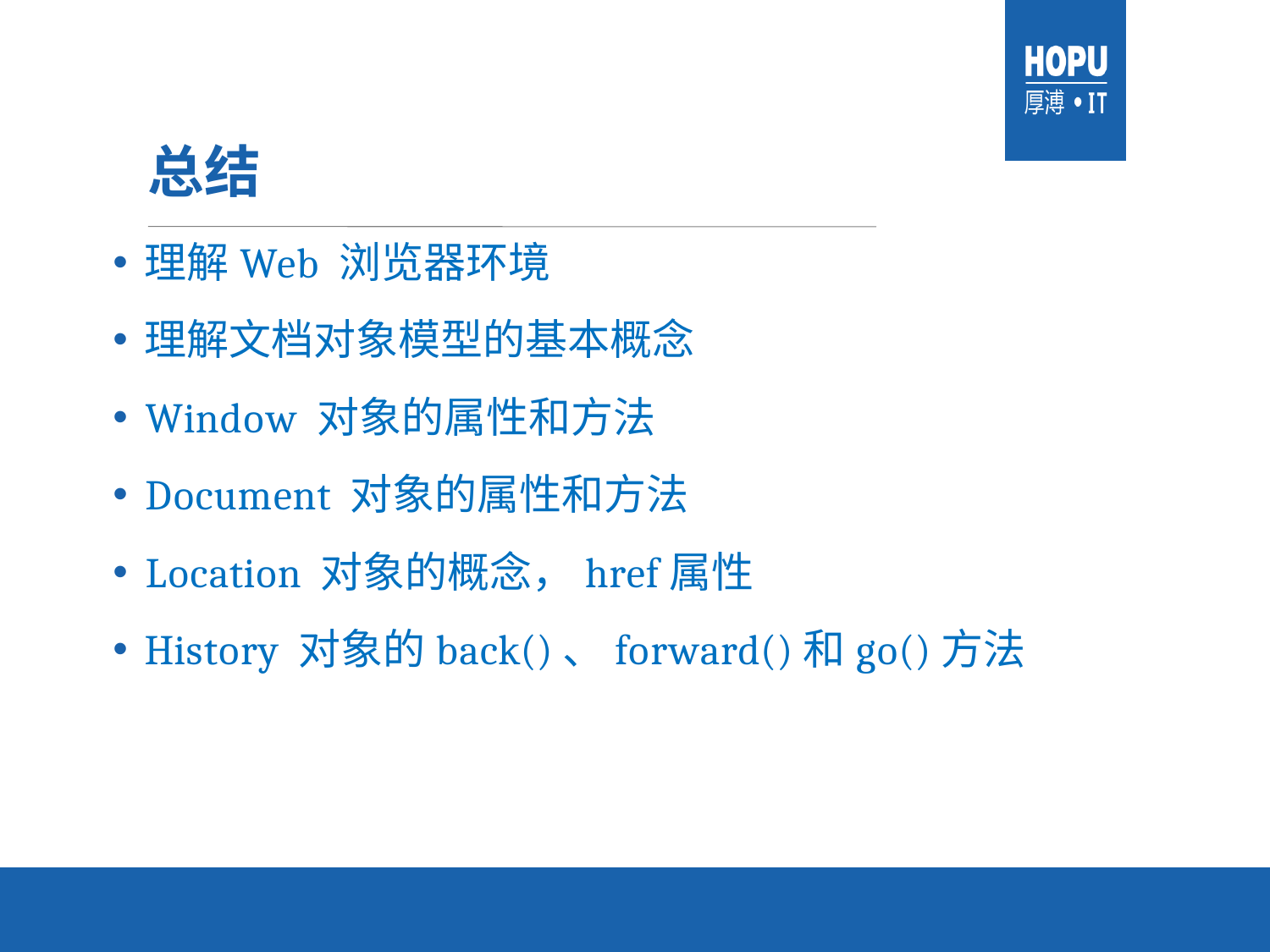

# 总结
理解Web 浏览器环境
理解文档对象模型的基本概念
Window 对象的属性和方法
Document 对象的属性和方法
Location 对象的概念，href属性
History 对象的back()、forward()和go()方法